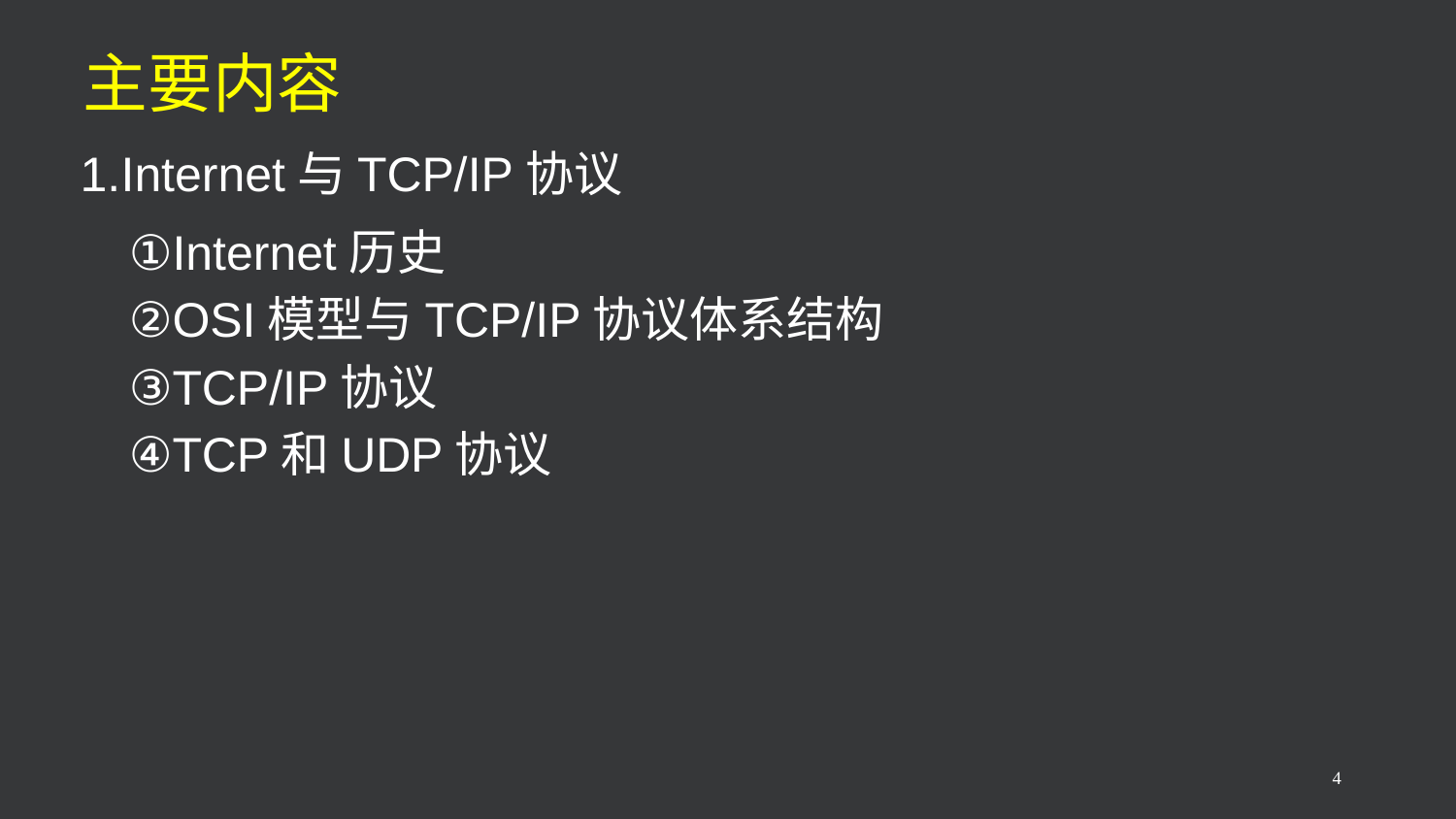

# 主要内容
Internet与TCP/IP协议
Internet历史
OSI模型与TCP/IP协议体系结构
TCP/IP协议
TCP和UDP协议

4